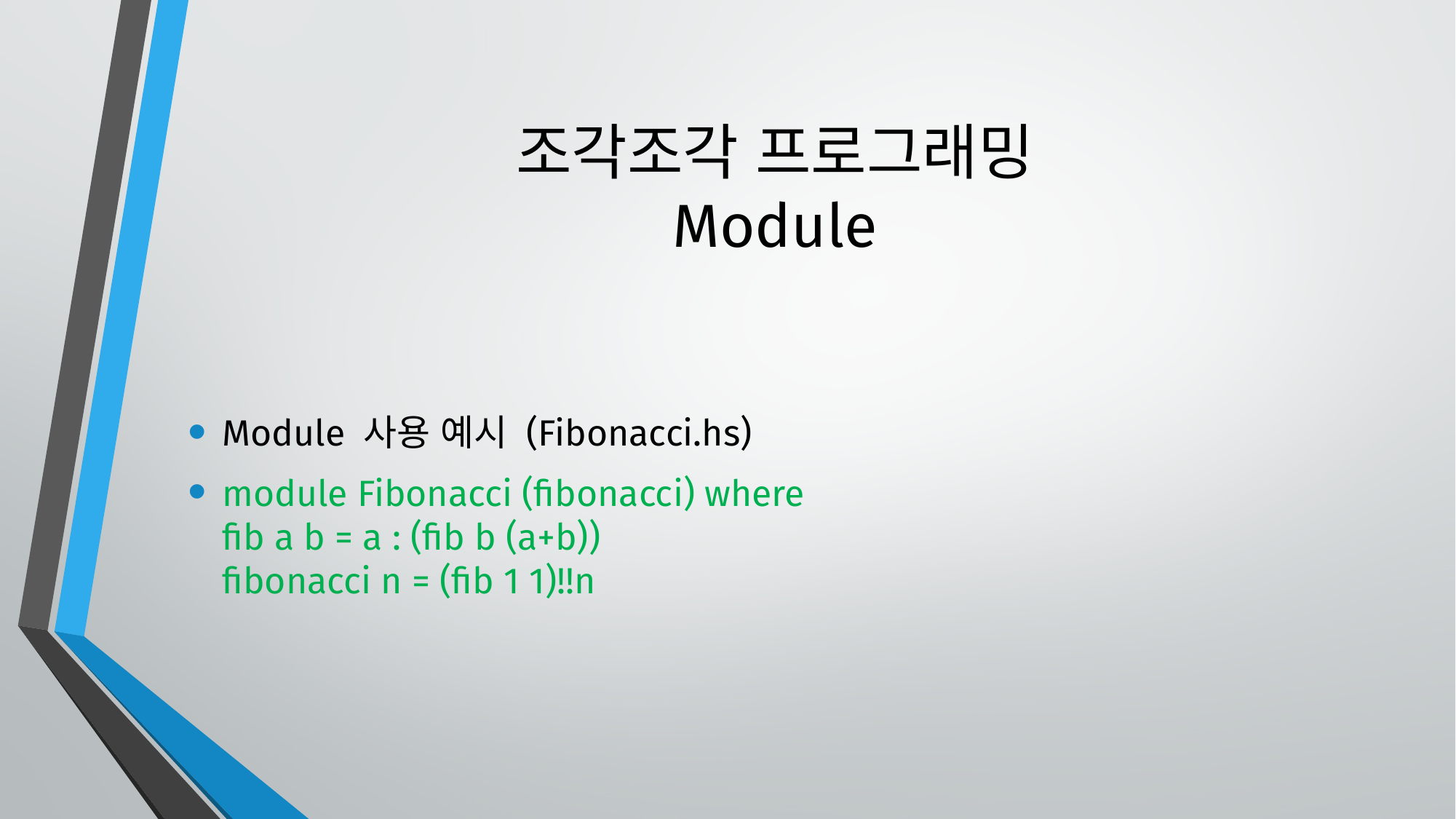

# 조각조각 프로그래밍 Module
Module 사용 예시 (Fibonacci.hs)
module Fibonacci (fibonacci) where
fib a b = a : (fib b (a+b))
fibonacci n = (fib 1 1)!!n